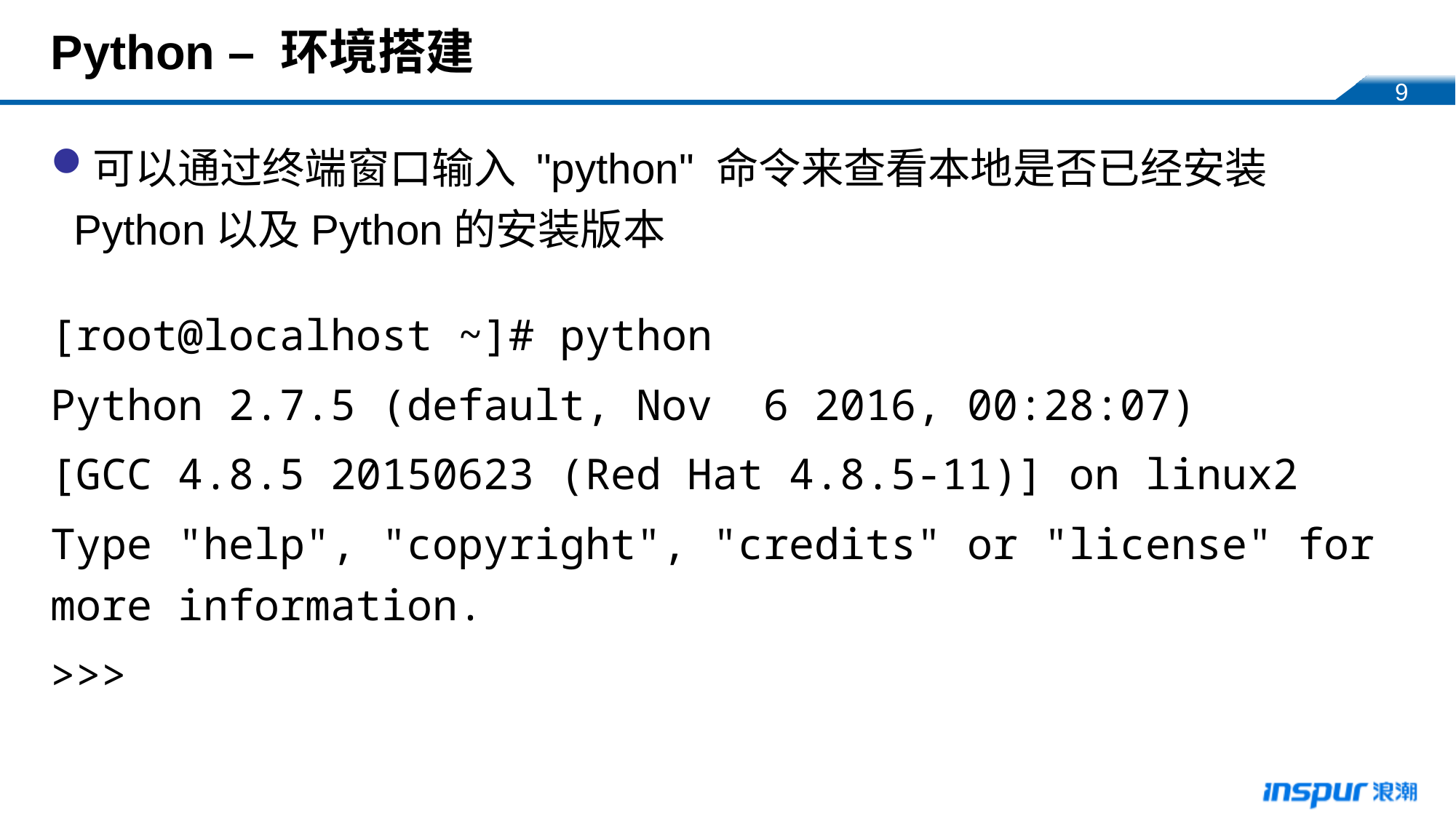

# Python – 环境搭建
可以通过终端窗口输入 "python" 命令来查看本地是否已经安装Python以及Python的安装版本
[root@localhost ~]# python
Python 2.7.5 (default, Nov  6 2016, 00:28:07)
[GCC 4.8.5 20150623 (Red Hat 4.8.5-11)] on linux2
Type "help", "copyright", "credits" or "license" for more information.
>>>